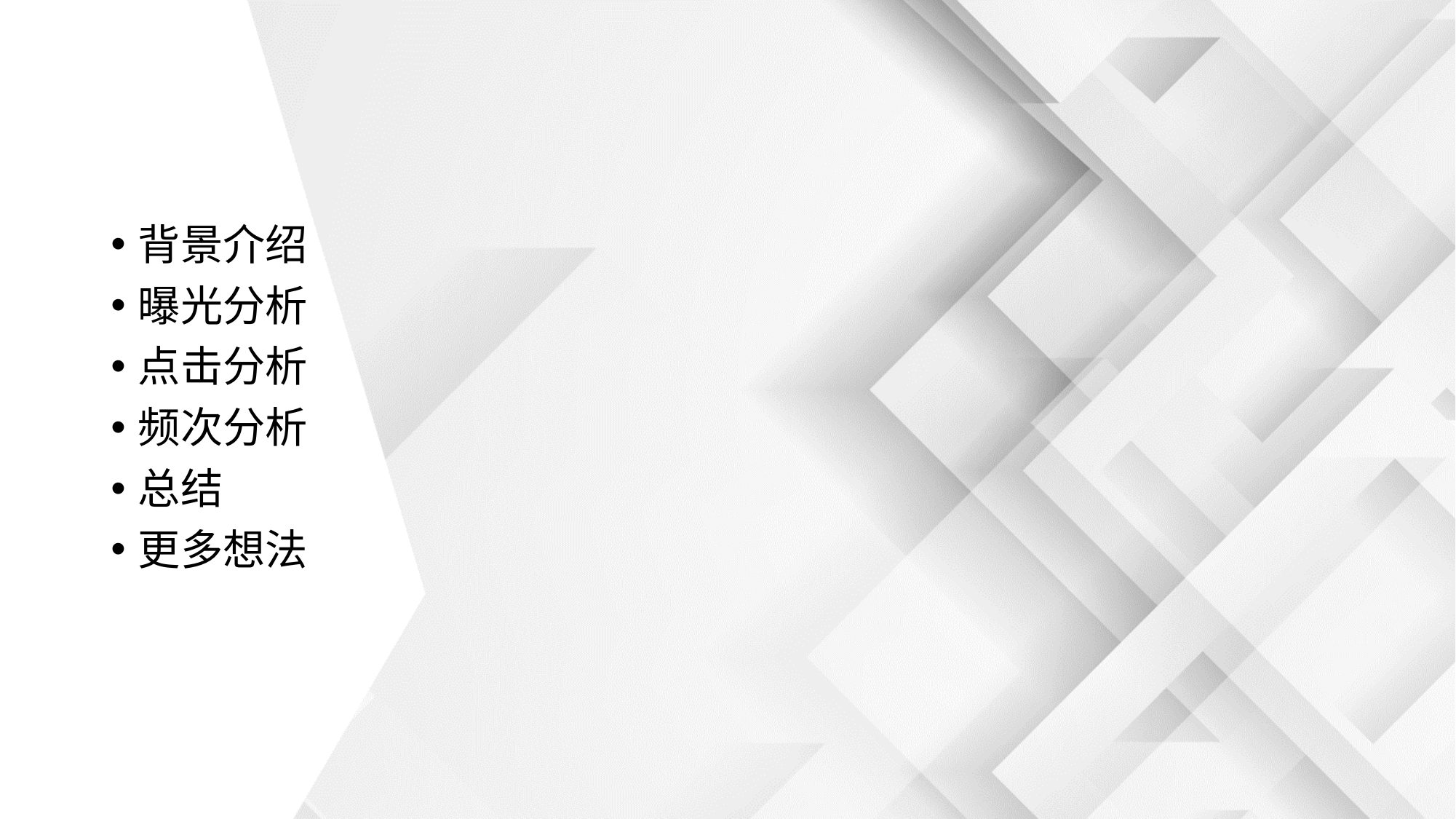

#
背景介绍
曝光分析
点击分析
频次分析
总结
更多想法